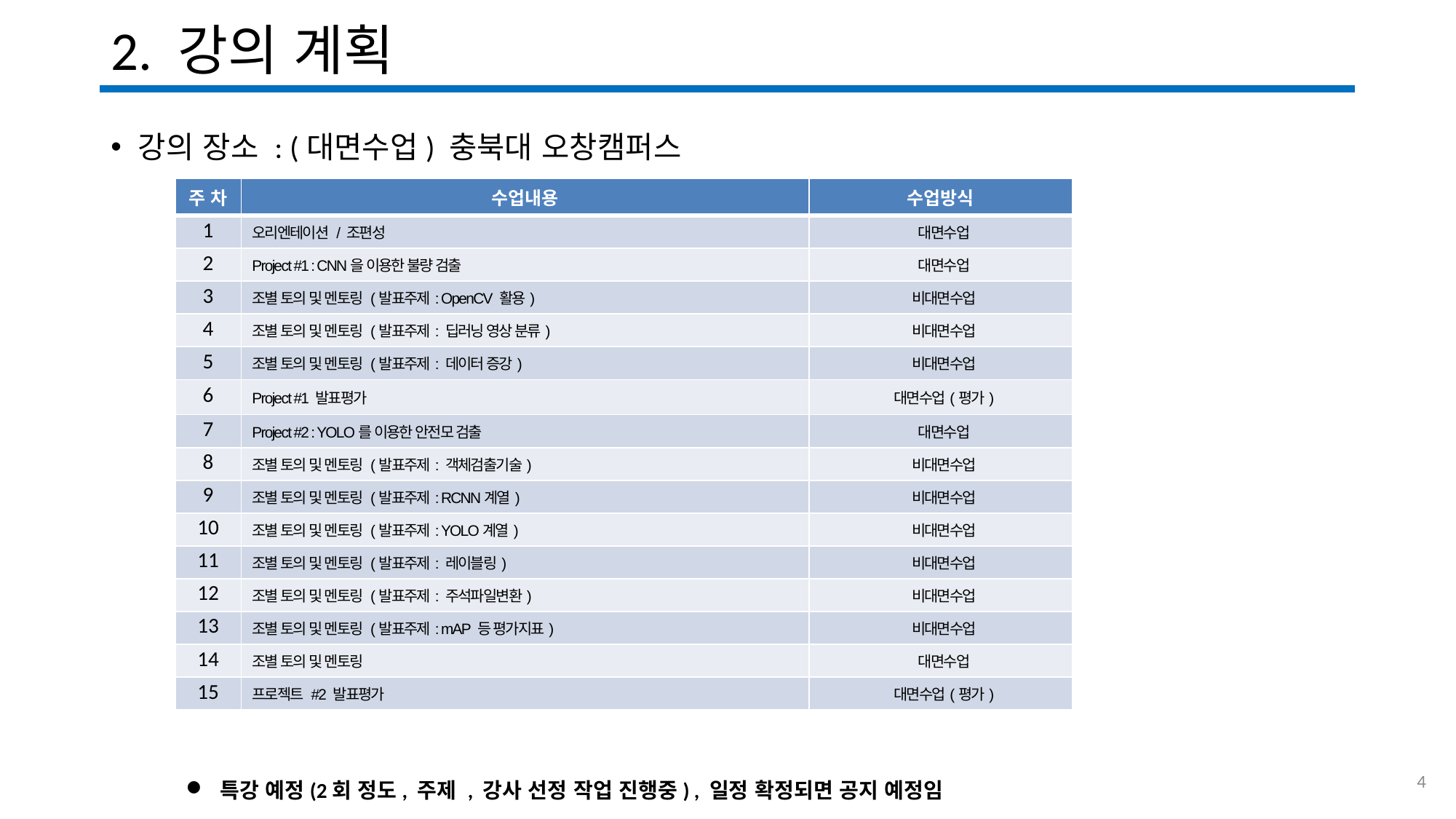

# 2. 강의 계획
강의 장소 : (대면수업) 충북대 오창캠퍼스
| 주 차 | 수업내용 | 수업방식 |
| --- | --- | --- |
| 1 | 오리엔테이션 / 조편성 | 대면수업 |
| 2 | Project #1 : CNN을 이용한 불량 검출 | 대면수업 |
| 3 | 조별 토의 및 멘토링 (발표주제: OpenCV 활용) | 비대면수업 |
| 4 | 조별 토의 및 멘토링 (발표주제: 딥러닝 영상 분류) | 비대면수업 |
| 5 | 조별 토의 및 멘토링 (발표주제: 데이터 증강) | 비대면수업 |
| 6 | Project #1 발표평가 | 대면수업(평가) |
| 7 | Project #2 : YOLO를 이용한 안전모 검출 | 대면수업 |
| 8 | 조별 토의 및 멘토링 (발표주제: 객체검출기술) | 비대면수업 |
| 9 | 조별 토의 및 멘토링 (발표주제: RCNN계열) | 비대면수업 |
| 10 | 조별 토의 및 멘토링 (발표주제: YOLO계열) | 비대면수업 |
| 11 | 조별 토의 및 멘토링 (발표주제: 레이블링) | 비대면수업 |
| 12 | 조별 토의 및 멘토링 (발표주제: 주석파일변환) | 비대면수업 |
| 13 | 조별 토의 및 멘토링 (발표주제: mAP 등 평가지표) | 비대면수업 |
| 14 | 조별 토의 및 멘토링 | 대면수업 |
| 15 | 프로젝트 #2 발표평가 | 대면수업(평가) |
특강 예정(2회 정도, 주제 , 강사 선정 작업 진행중) , 일정 확정되면 공지 예정임
4